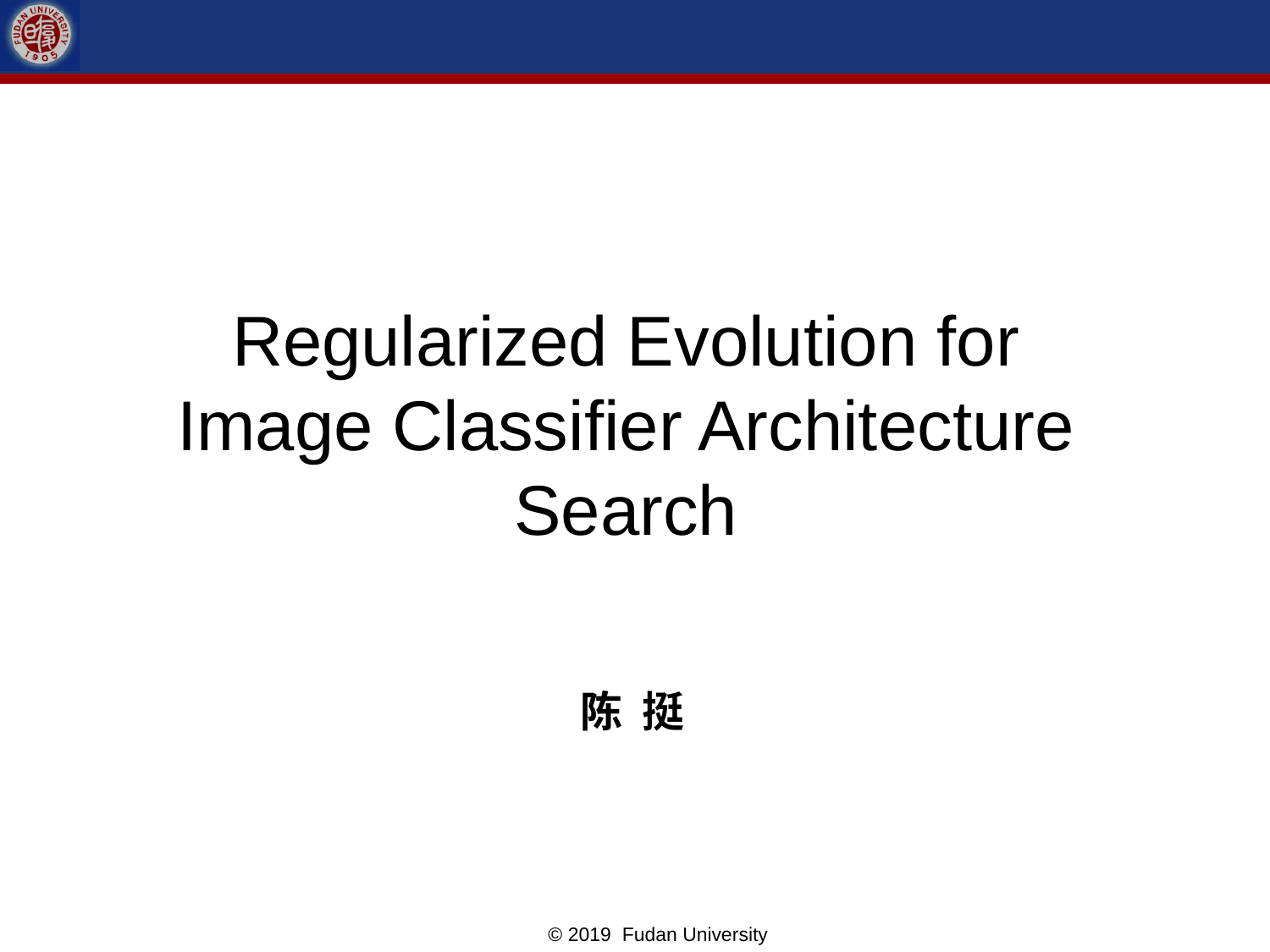

Regularized Evolution for Image Classifier Architecture Search
# 陈  挺